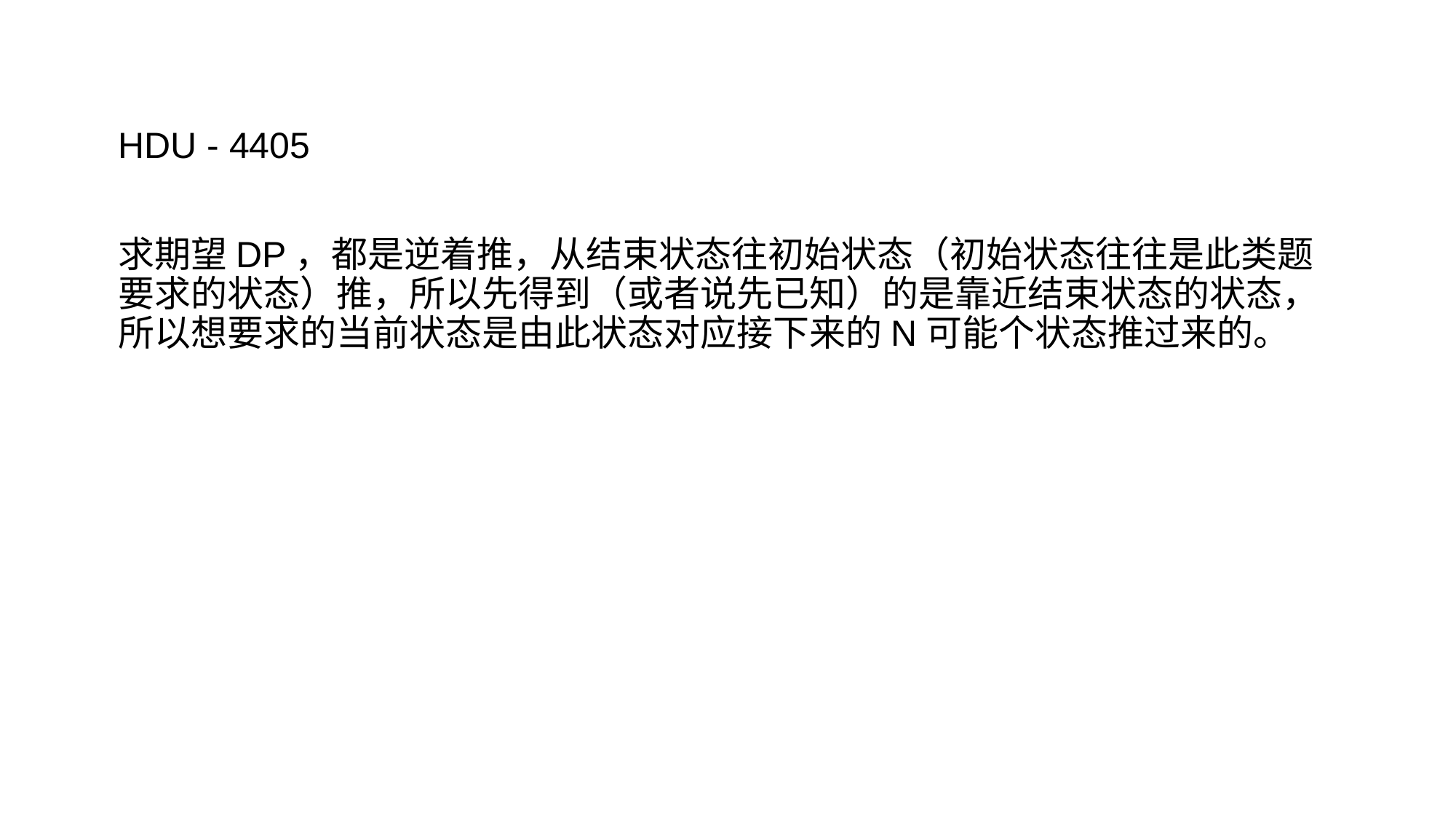

HDU - 4405

求期望DP，都是逆着推，从结束状态往初始状态（初始状态往往是此类题要求的状态）推，所以先得到（或者说先已知）的是靠近结束状态的状态，所以想要求的当前状态是由此状态对应接下来的N可能个状态推过来的。